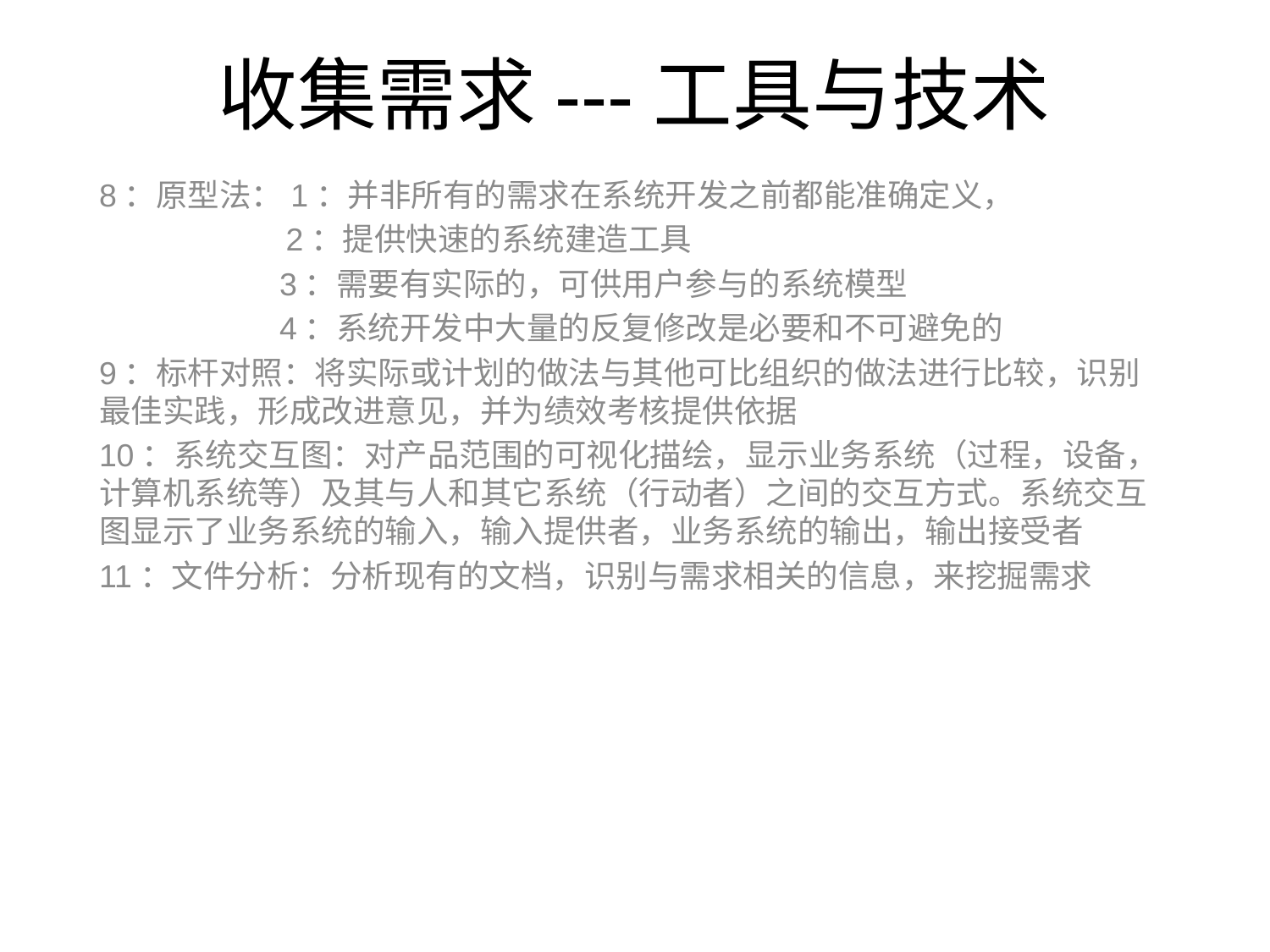

# 收集需求---工具与技术
8：原型法：1：并非所有的需求在系统开发之前都能准确定义，
                     2：提供快速的系统建造工具
      	      3：需要有实际的，可供用户参与的系统模型
	      4：系统开发中大量的反复修改是必要和不可避免的
9：标杆对照：将实际或计划的做法与其他可比组织的做法进行比较，识别最佳实践，形成改进意见，并为绩效考核提供依据
10：系统交互图：对产品范围的可视化描绘，显示业务系统（过程，设备，计算机系统等）及其与人和其它系统（行动者）之间的交互方式。系统交互图显示了业务系统的输入，输入提供者，业务系统的输出，输出接受者
11：文件分析：分析现有的文档，识别与需求相关的信息，来挖掘需求